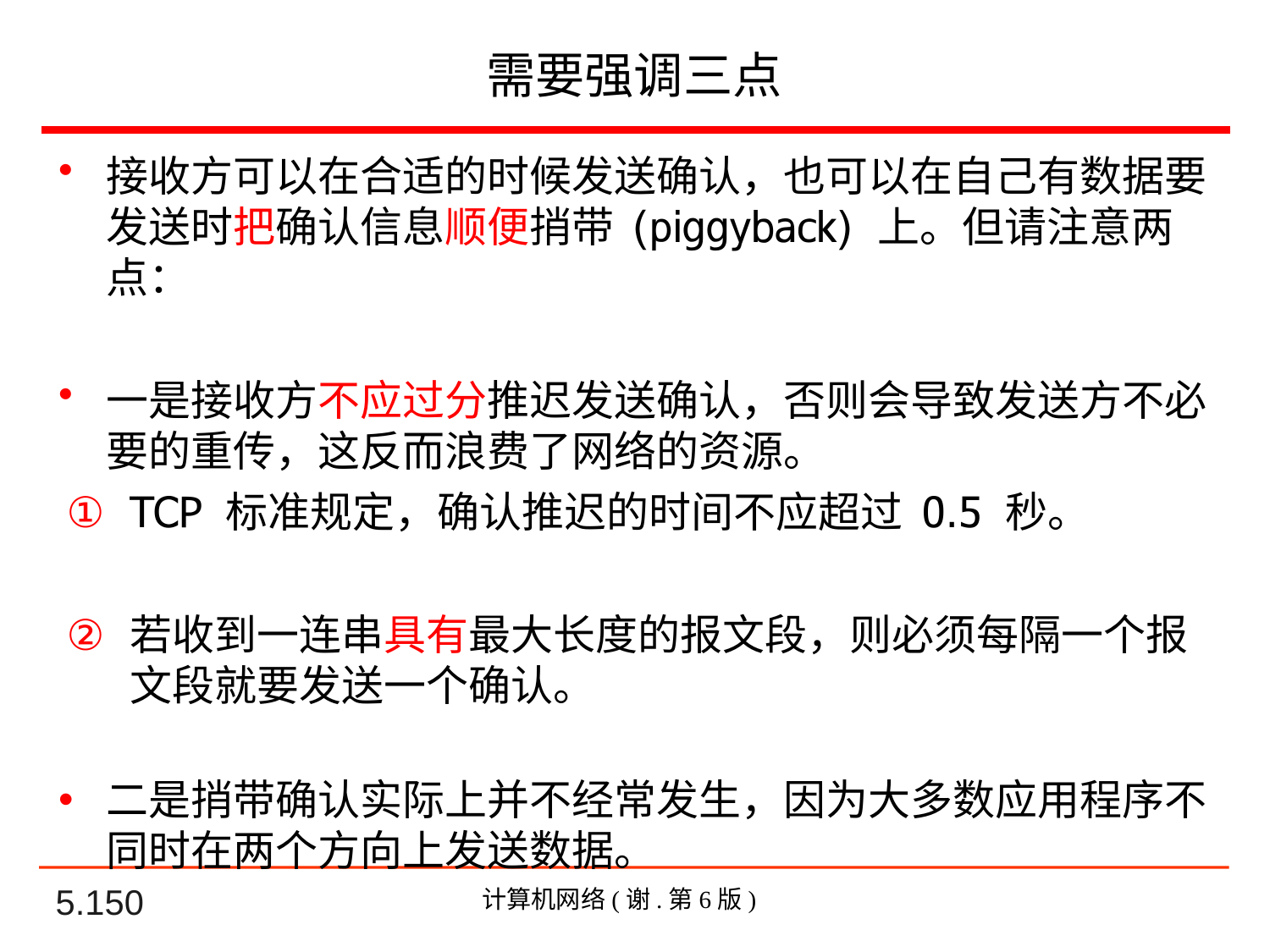

# 需要强调三点
接收方可以在合适的时候发送确认，也可以在自己有数据要发送时把确认信息顺便捎带 (piggyback) 上。但请注意两点：

一是接收方不应过分推迟发送确认，否则会导致发送方不必要的重传，这反而浪费了网络的资源。
TCP 标准规定，确认推迟的时间不应超过 0.5 秒。

若收到一连串具有最大长度的报文段，则必须每隔一个报文段就要发送一个确认。

二是捎带确认实际上并不经常发生，因为大多数应用程序不同时在两个方向上发送数据。